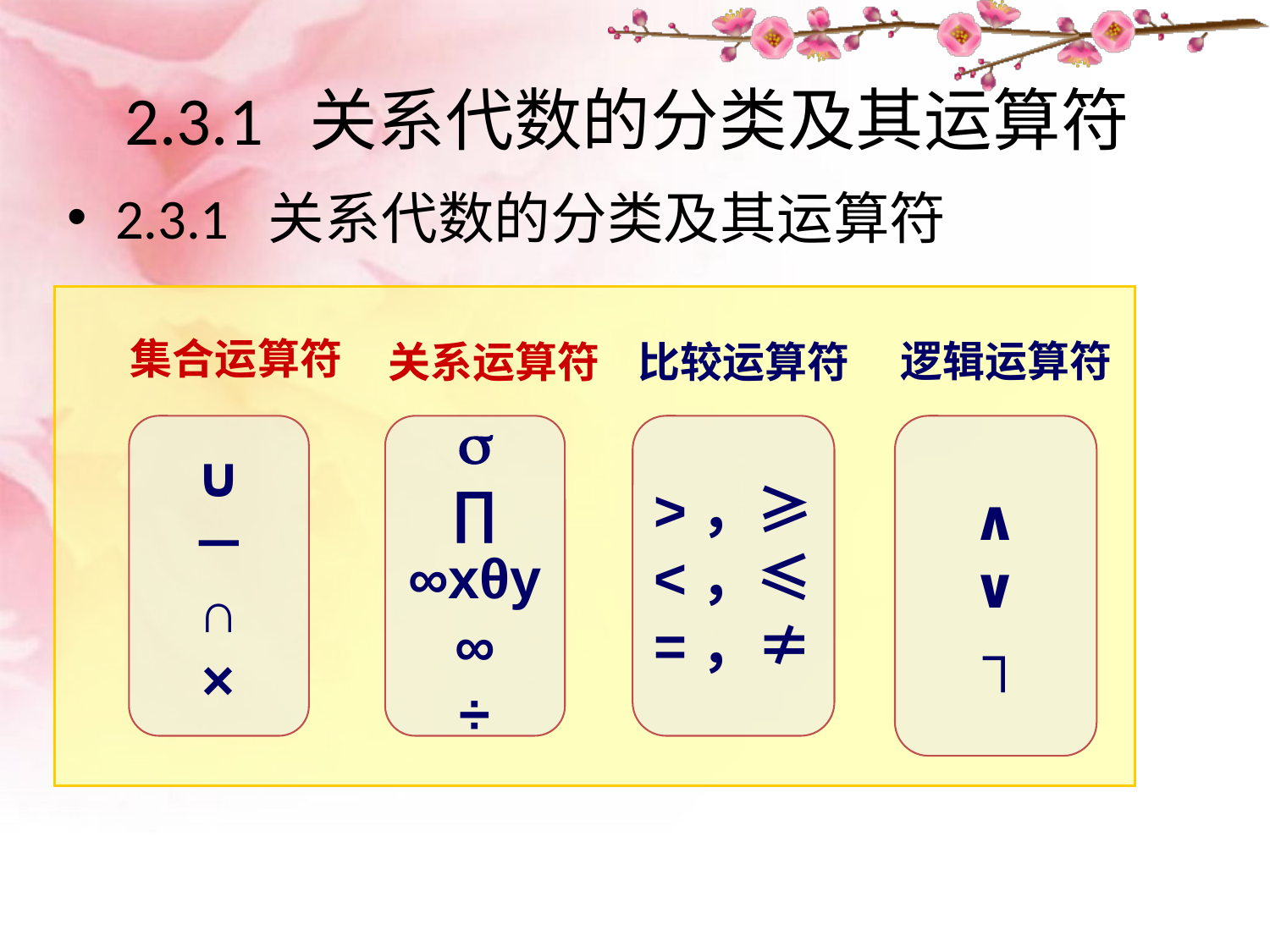

# 2.3.1  关系代数的分类及其运算符
2.3.1  关系代数的分类及其运算符

集合运算符
逻辑运算符
关系运算符
比较运算符
∪
－
∩
 ×
σ
∏
∞xθy
∞
 ÷
>，≥
<，≤
=，≠
∧
∨
  ┐